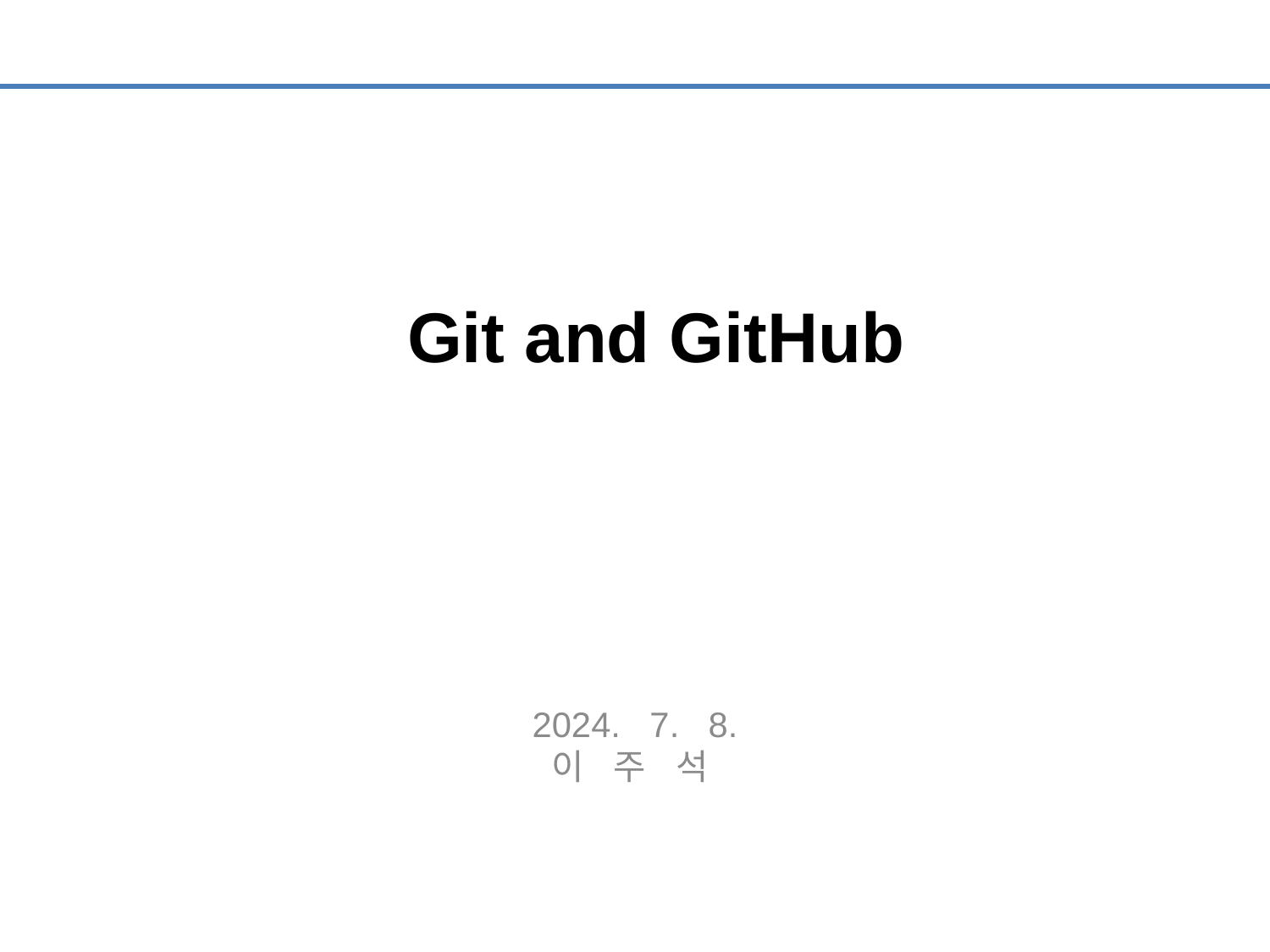

Git and GitHub
2024.   7.   8.
이   주   석